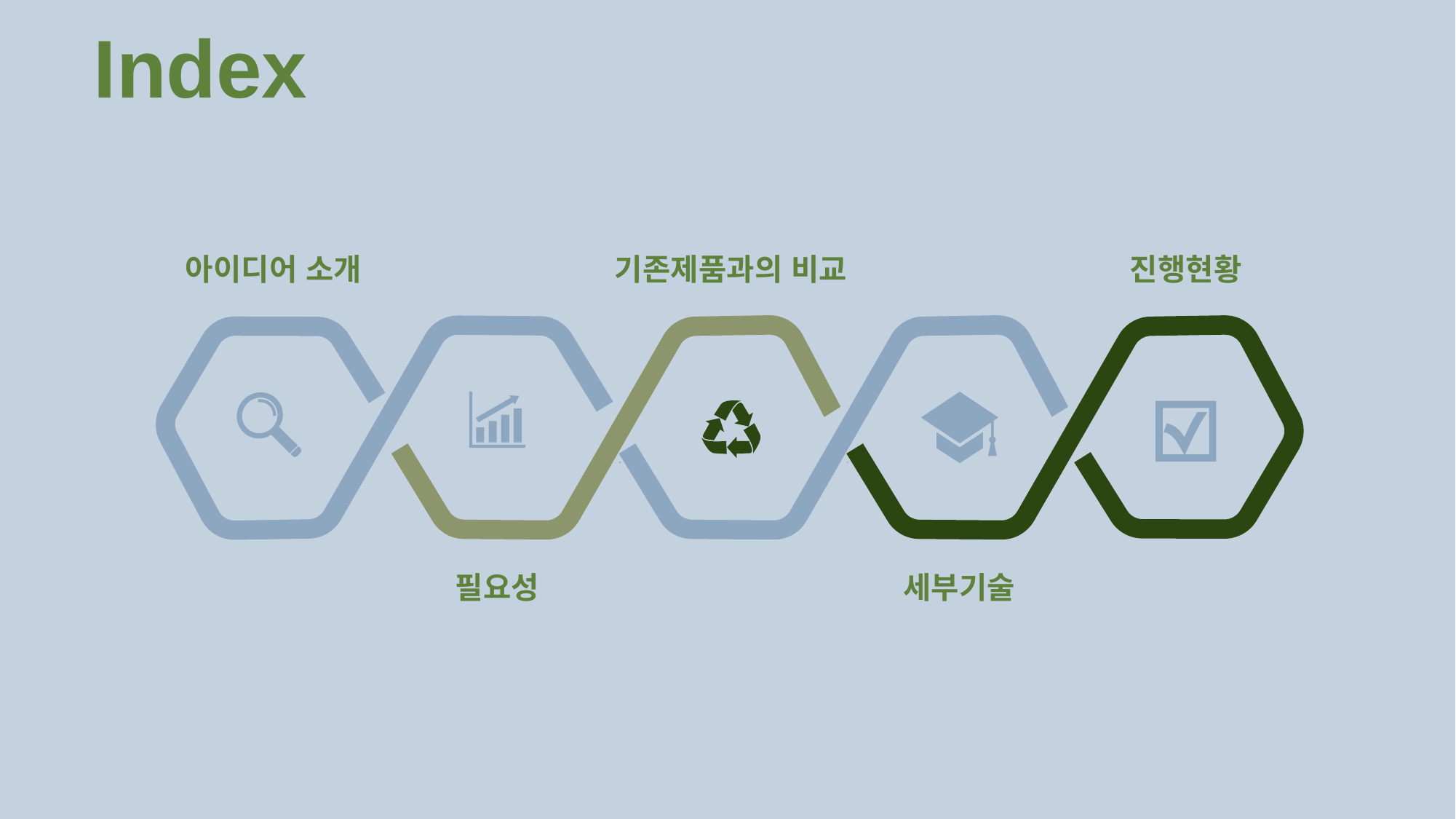

Index
아이디어 소개
기존제품과의 비교
진행현황

필요성
세부기술